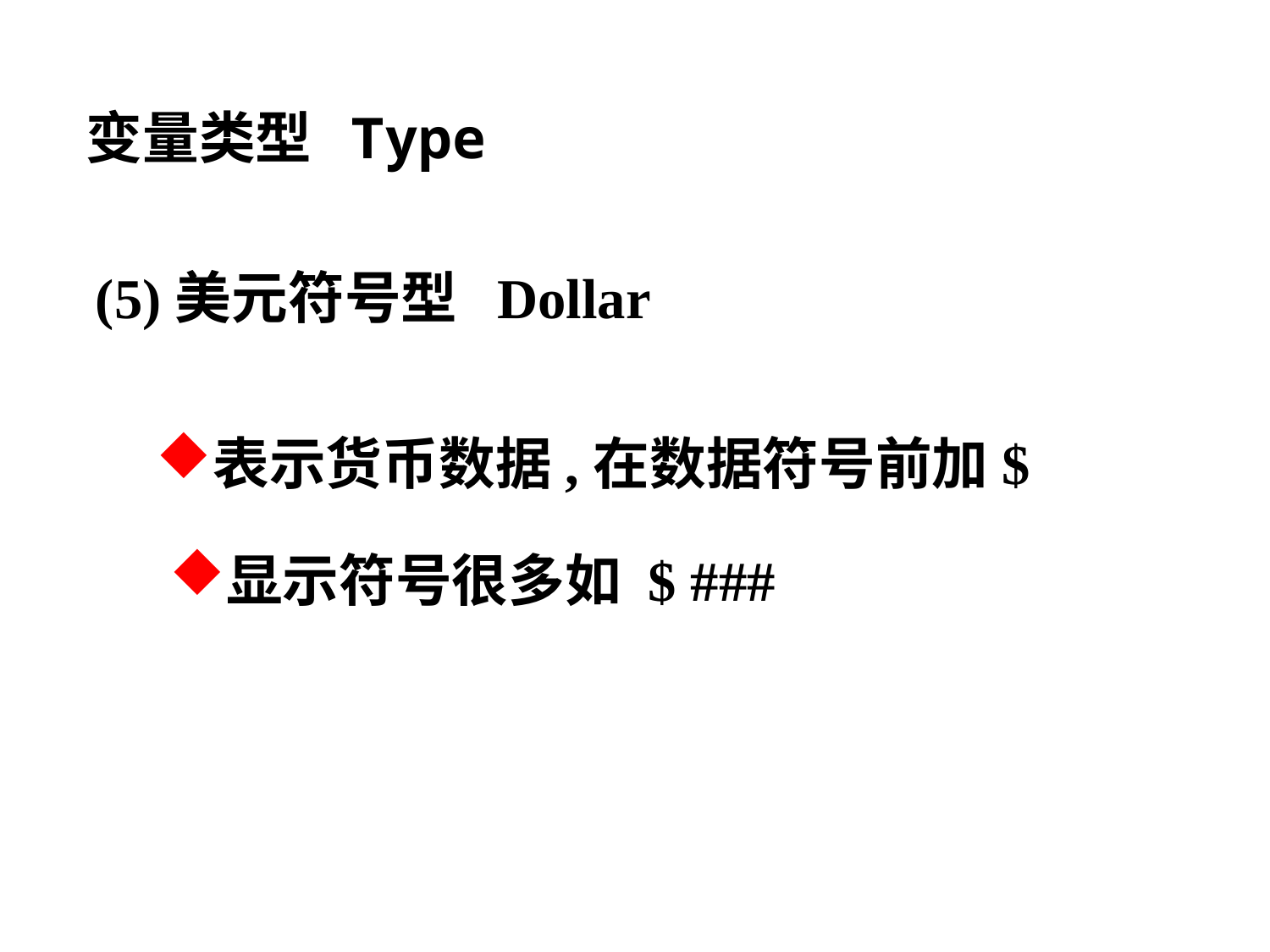

变量类型  Type
(5)美元符号型  Dollar
表示货币数据,在数据符号前加$
显示符号很多如 $ ###